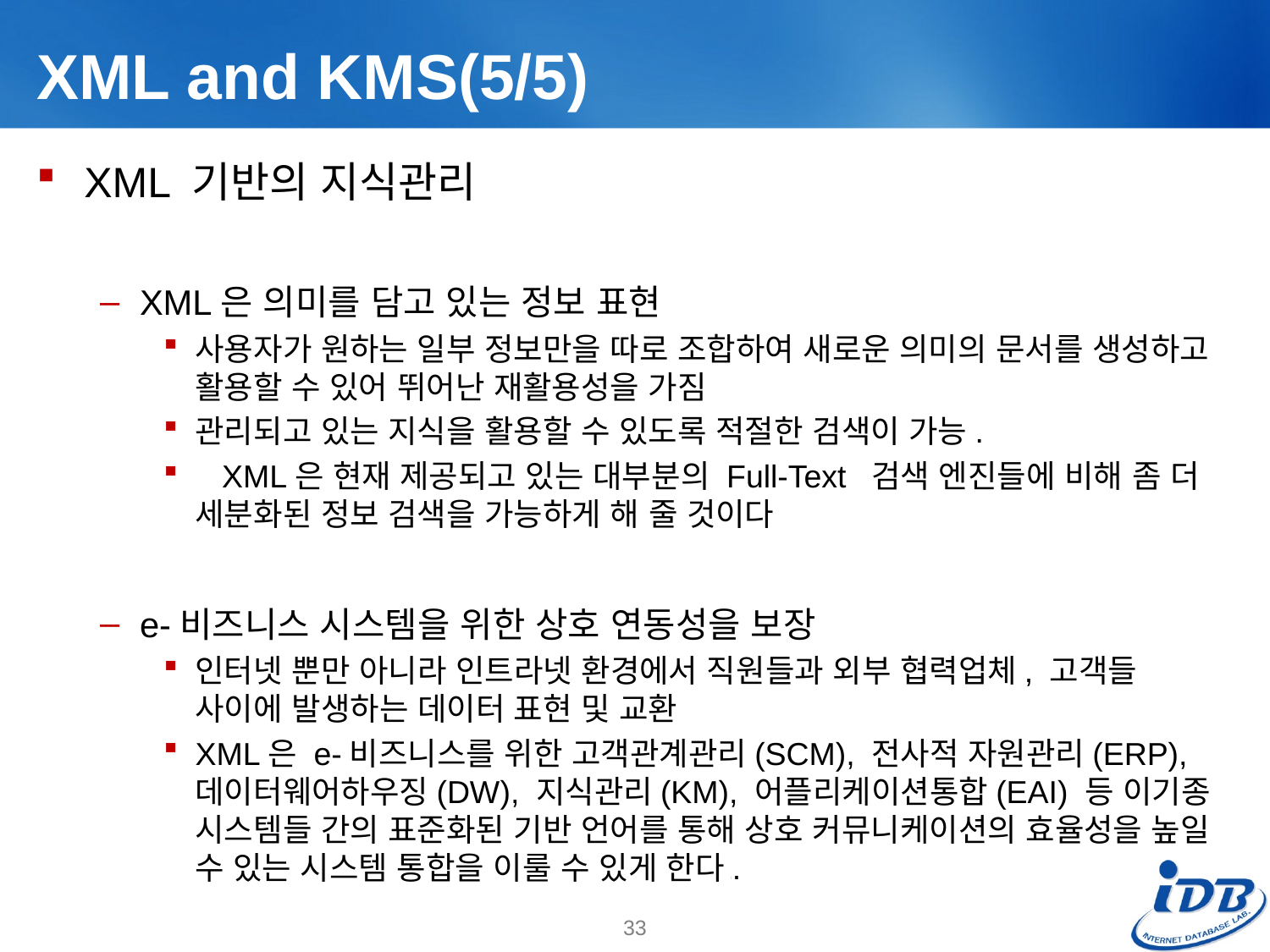

# XML and KMS(5/5)
XML 기반의 지식관리

XML은 의미를 담고 있는 정보 표현
사용자가 원하는 일부 정보만을 따로 조합하여 새로운 의미의 문서를 생성하고 활용할 수 있어 뛰어난 재활용성을 가짐
관리되고 있는 지식을 활용할 수 있도록 적절한 검색이 가능.
   XML은 현재 제공되고 있는 대부분의 Full-Text  검색 엔진들에 비해 좀 더 세분화된 정보 검색을 가능하게 해 줄 것이다

e-비즈니스 시스템을 위한 상호 연동성을 보장
인터넷 뿐만 아니라 인트라넷 환경에서 직원들과 외부 협력업체, 고객들 사이에 발생하는 데이터 표현 및 교환
XML은 e-비즈니스를 위한 고객관계관리(SCM), 전사적 자원관리(ERP), 데이터웨어하우징(DW), 지식관리(KM), 어플리케이션통합(EAI) 등 이기종 시스템들 간의 표준화된 기반 언어를 통해 상호 커뮤니케이션의 효율성을 높일 수 있는 시스템 통합을 이룰 수 있게 한다.

33